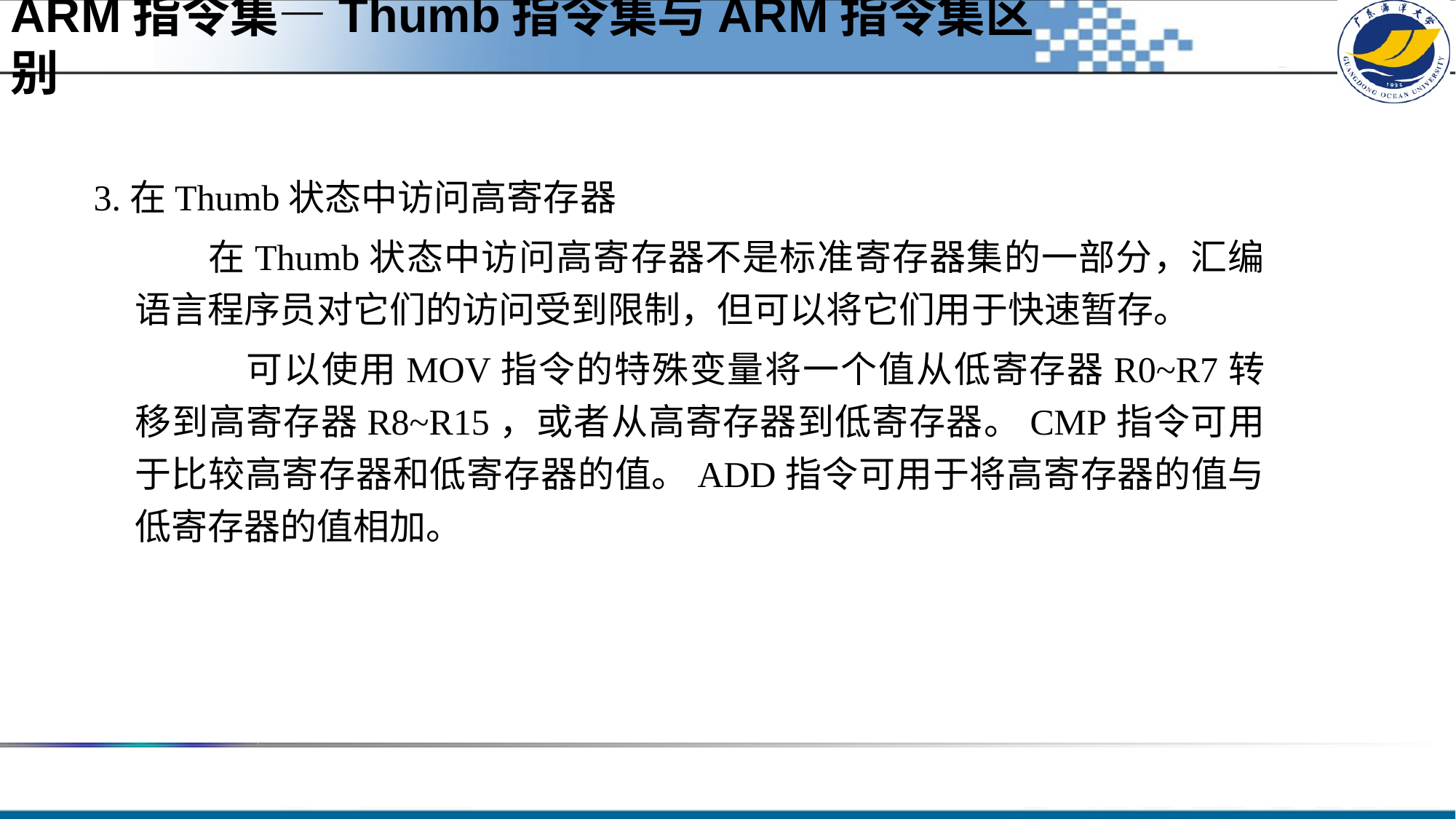

ARM指令集—Thumb指令集与ARM指令集区别
3.在Thumb状态中访问高寄存器
	       在Thumb状态中访问高寄存器不是标准寄存器集的一部分，汇编语言程序员对它们的访问受到限制，但可以将它们用于快速暂存。
		可以使用MOV指令的特殊变量将一个值从低寄存器R0~R7转移到高寄存器R8~R15，或者从高寄存器到低寄存器。CMP指令可用于比较高寄存器和低寄存器的值。ADD指令可用于将高寄存器的值与低寄存器的值相加。
105